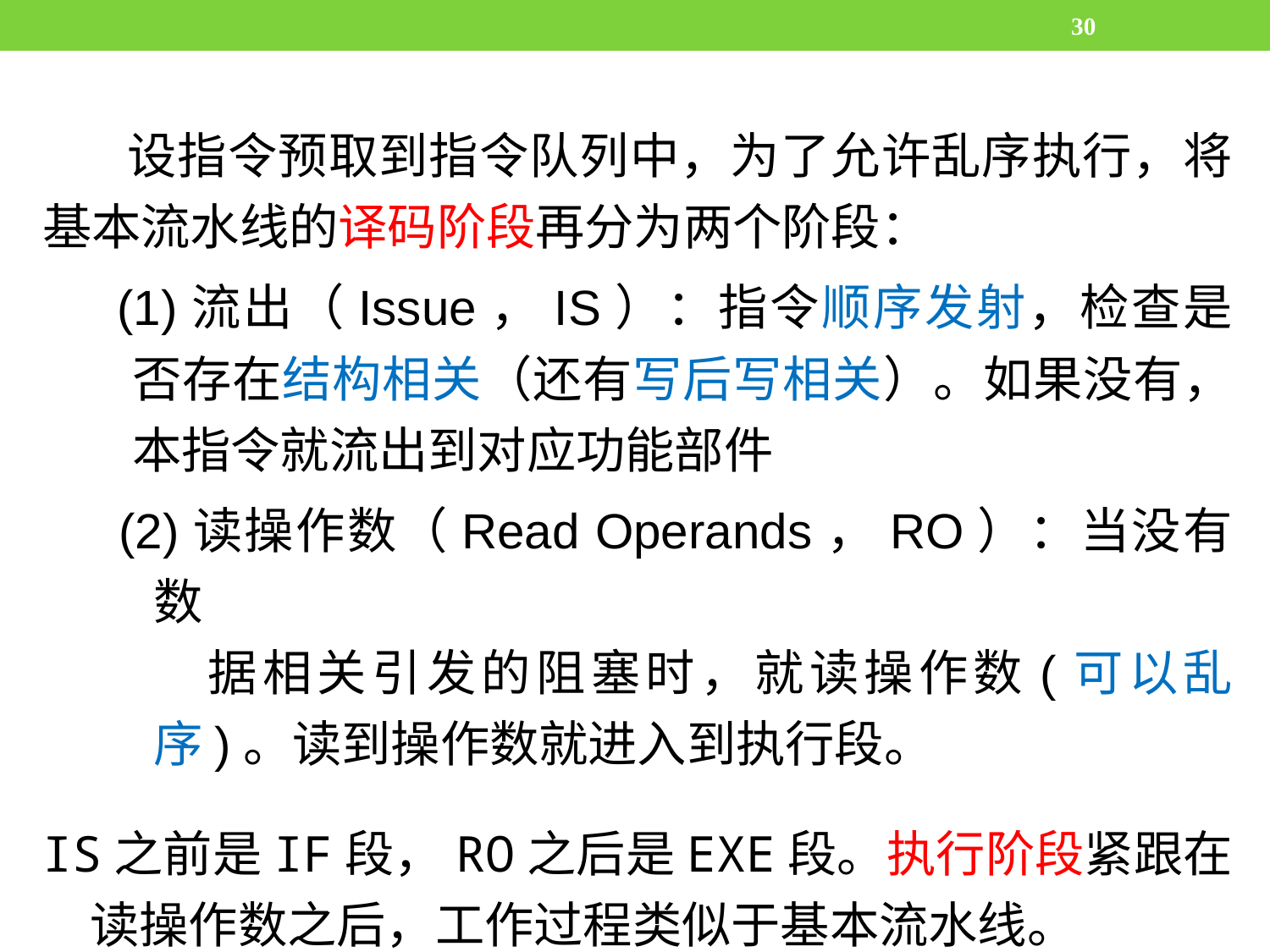

30
      设指令预取到指令队列中，为了允许乱序执行，将基本流水线的译码阶段再分为两个阶段：
  (1)流出（Issue，IS）：指令顺序发射，检查是否存在结构相关（还有写后写相关）。如果没有，本指令就流出到对应功能部件
  (2)读操作数（Read Operands，RO）：当没有数
   据相关引发的阻塞时，就读操作数(可以乱序)。读到操作数就进入到执行段。

IS之前是IF段，RO之后是EXE段。执行阶段紧跟在读操作数之后，工作过程类似于基本流水线。